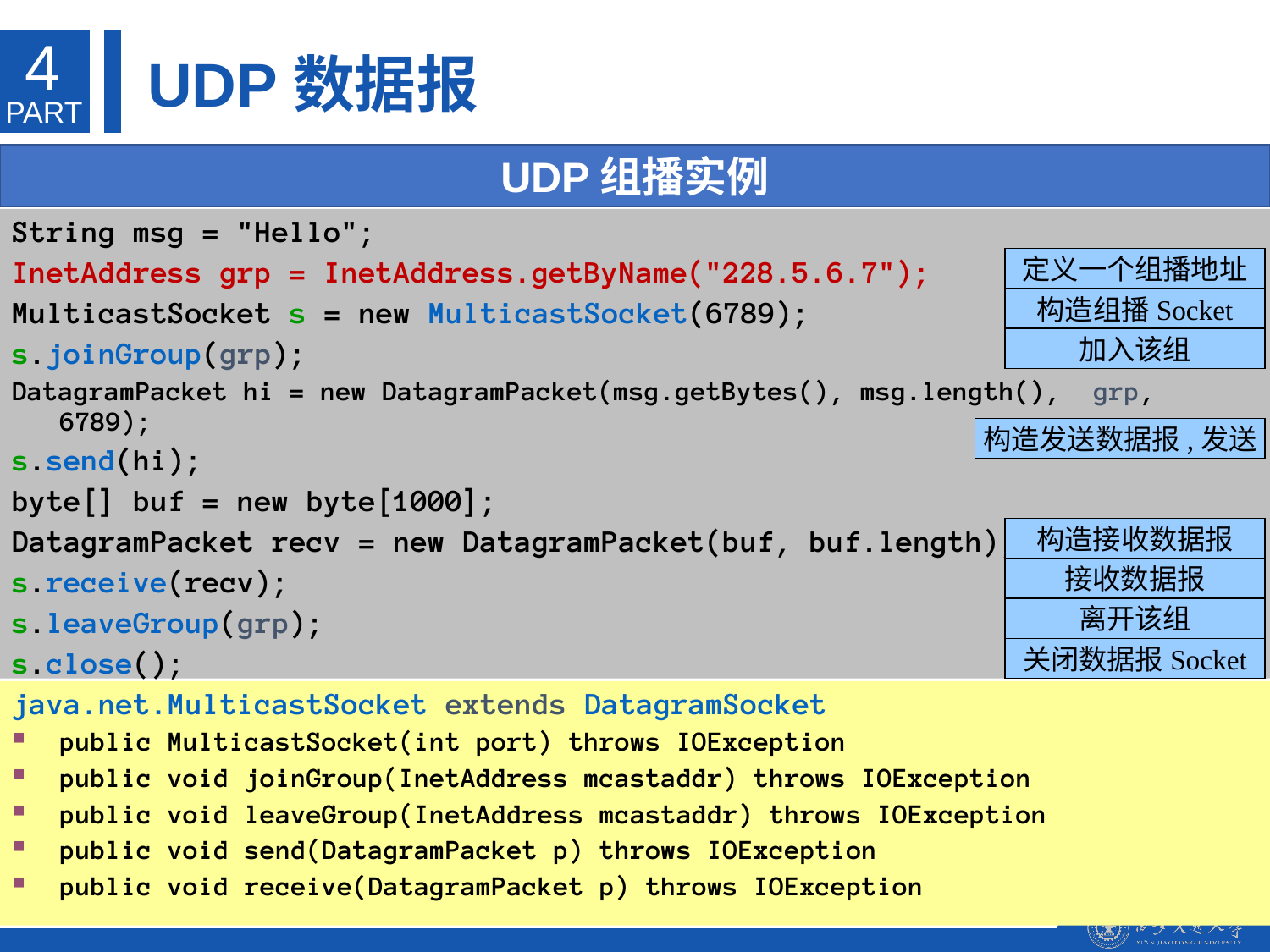

4
UDP数据报
PART
UDP组播实例
String msg = "Hello";
InetAddress grp = InetAddress.getByName("228.5.6.7");
MulticastSocket s = new MulticastSocket(6789);
s.joinGroup(grp);
DatagramPacket hi = new DatagramPacket(msg.getBytes(), msg.length(),  grp, 6789);
s.send(hi);
byte[] buf = new byte[1000];
DatagramPacket recv = new DatagramPacket(buf, buf.length);
s.receive(recv);
s.leaveGroup(grp);
s.close();
定义一个组播地址
构造组播Socket
加入该组
构造发送数据报,发送
构造接收数据报
接收数据报
离开该组
关闭数据报Socket
java.net.MulticastSocket extends DatagramSocket
public MulticastSocket(int port) throws IOException
public void joinGroup(InetAddress mcastaddr) throws IOException
public void leaveGroup(InetAddress mcastaddr) throws IOException
public void send(DatagramPacket p) throws IOException
public void receive(DatagramPacket p) throws IOException